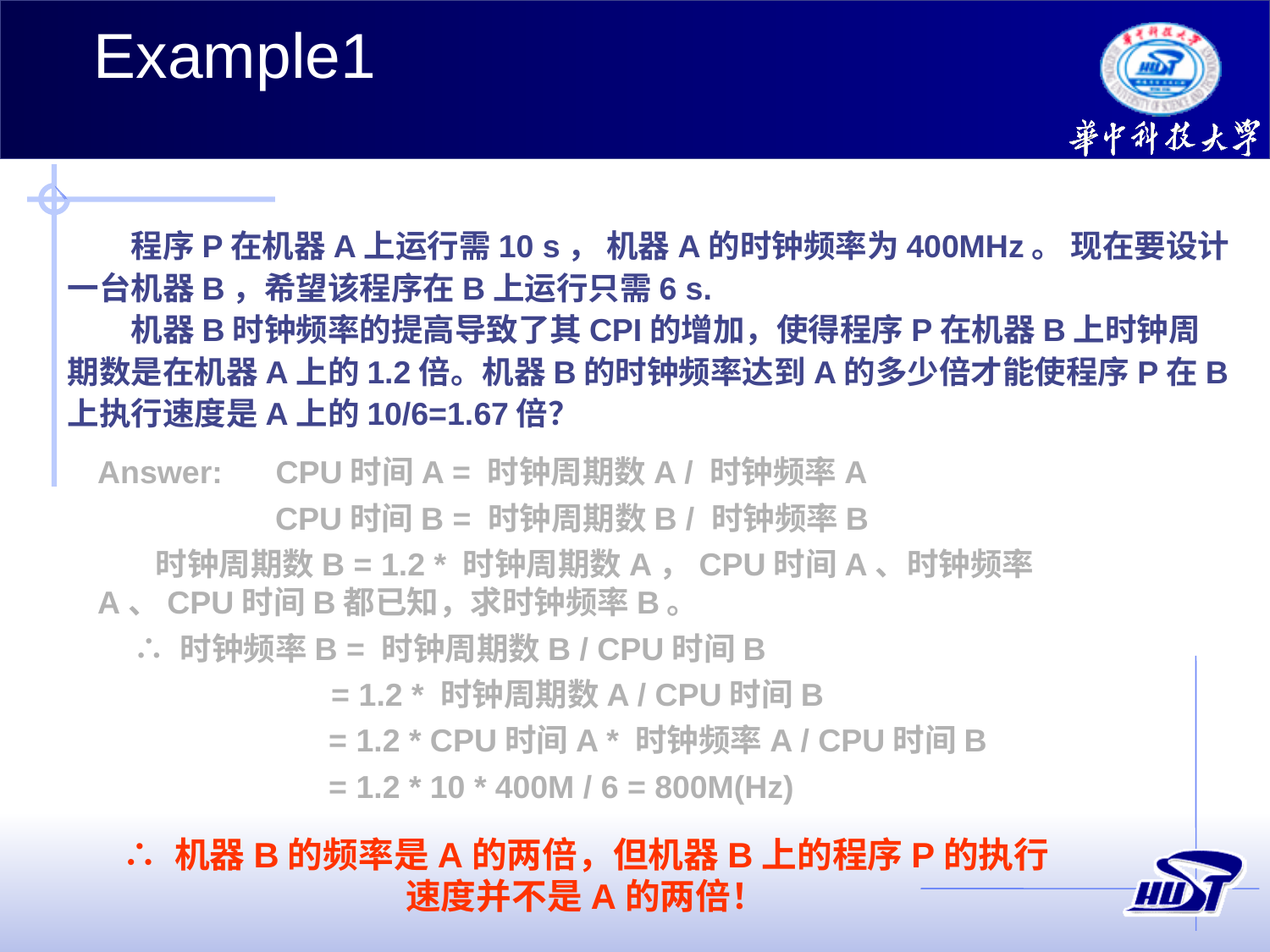

Example1
程序P在机器A上运行需10 s， 机器A的时钟频率为400MHz。 现在要设计一台机器B，希望该程序在B上运行只需6 s.
机器B时钟频率的提高导致了其CPI的增加，使得程序P在机器B上时钟周期数是在机器A上的1.2倍。机器B的时钟频率达到A的多少倍才能使程序P在B上执行速度是A上的10/6=1.67倍？
Answer:      CPU时间A = 时钟周期数A / 时钟频率A
                    CPU时间B = 时钟周期数B / 时钟频率B
       时钟周期数B = 1.2 * 时钟周期数A，CPU时间A、时钟频率A、CPU时间B都已知，求时钟频率B。
     ∴ 时钟频率B = 时钟周期数B / CPU时间B
	            = 1.2 * 时钟周期数A / CPU时间B
                          = 1.2 * CPU时间A * 时钟频率A / CPU时间B
                          = 1.2 * 10 * 400M / 6 = 800M(Hz)

∴ 机器B的频率是A的两倍，但机器B上的程序P的执行速度并不是A的两倍！